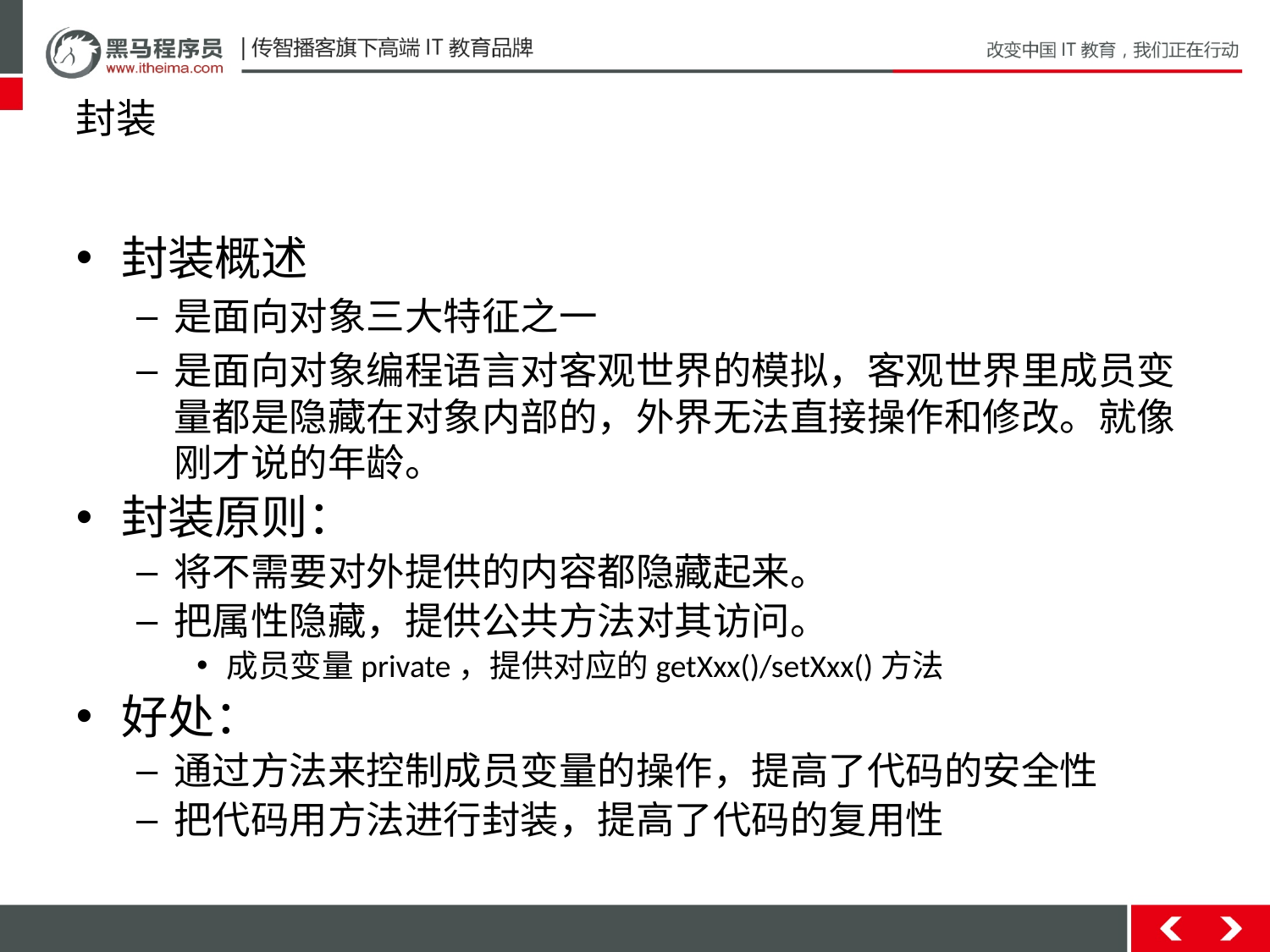

# 封装
封装概述
是面向对象三大特征之一
是面向对象编程语言对客观世界的模拟，客观世界里成员变量都是隐藏在对象内部的，外界无法直接操作和修改。就像刚才说的年龄。
封装原则：
将不需要对外提供的内容都隐藏起来。
把属性隐藏，提供公共方法对其访问。
成员变量private，提供对应的getXxx()/setXxx()方法
好处：
通过方法来控制成员变量的操作，提高了代码的安全性
把代码用方法进行封装，提高了代码的复用性